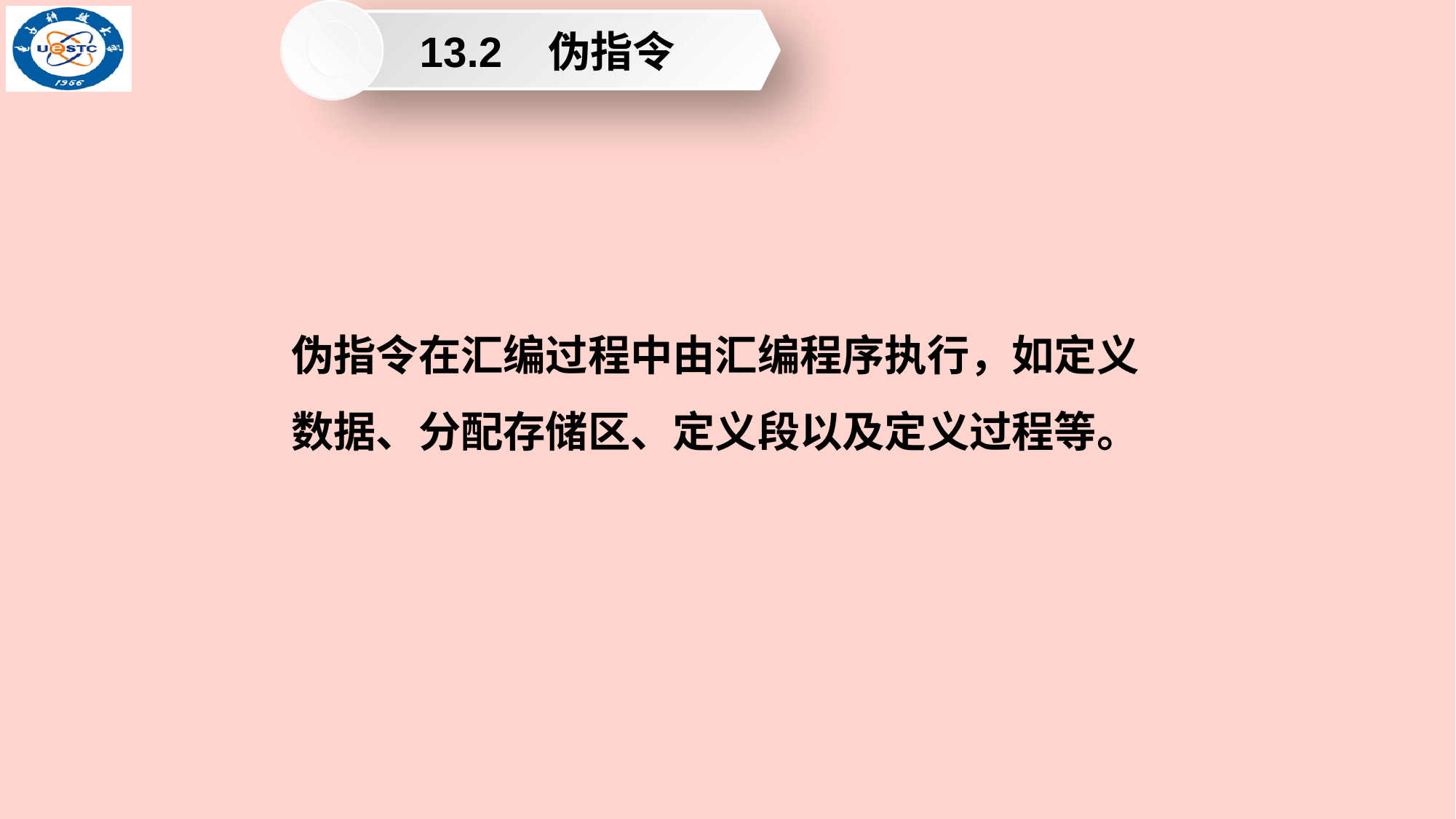

13.2   伪指令

伪指令在汇编过程中由汇编程序执行，如定义数据、分配存储区、定义段以及定义过程等。